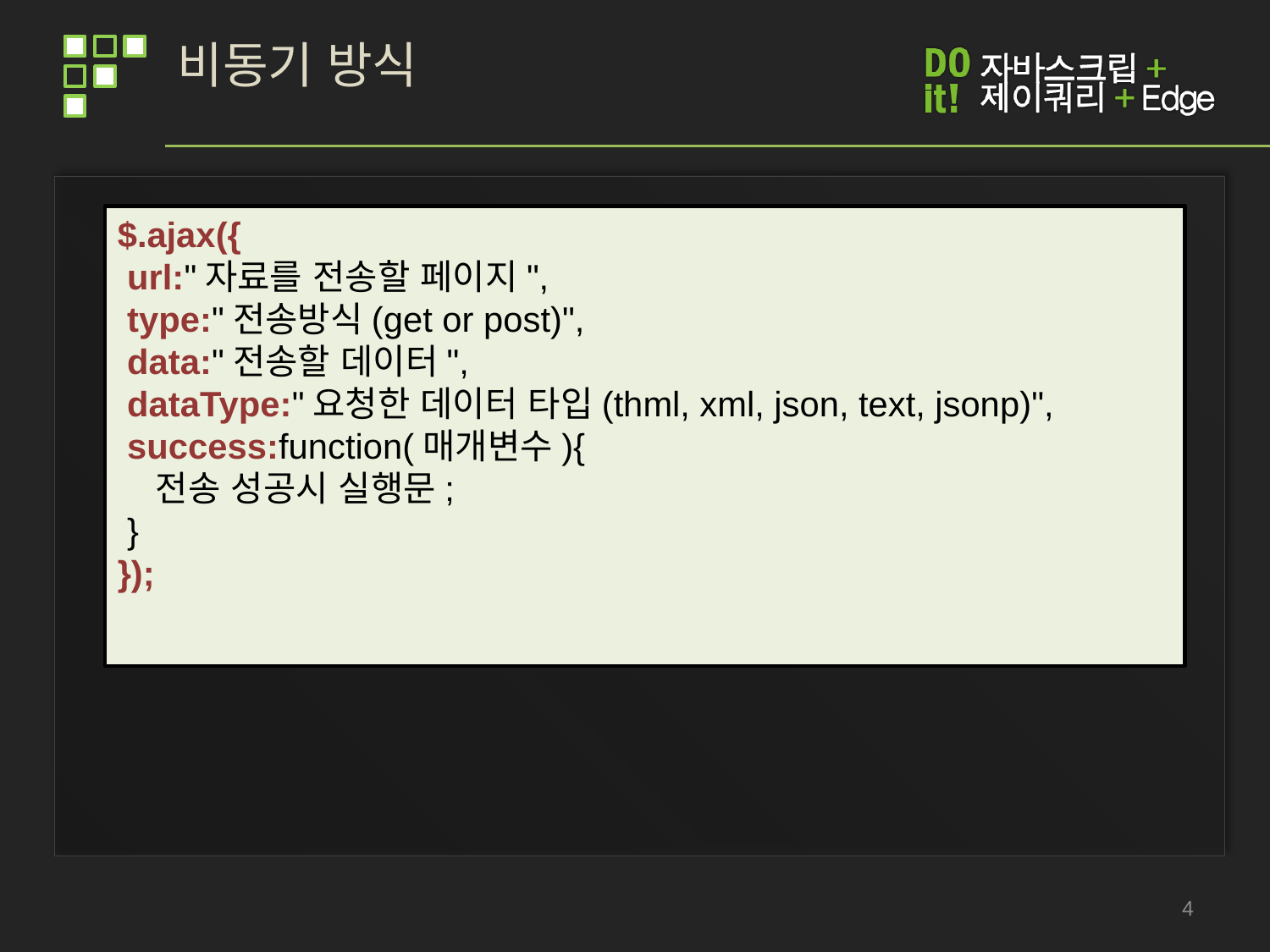

# 비동기 방식
$.ajax({
 url:"자료를 전송할 페이지",
 type:"전송방식(get or post)",
 data:"전송할 데이터",
 dataType:"요청한 데이터 타입(thml, xml, json, text, jsonp)",
 success:function(매개변수){
   전송 성공시 실행문;
 }
});
4